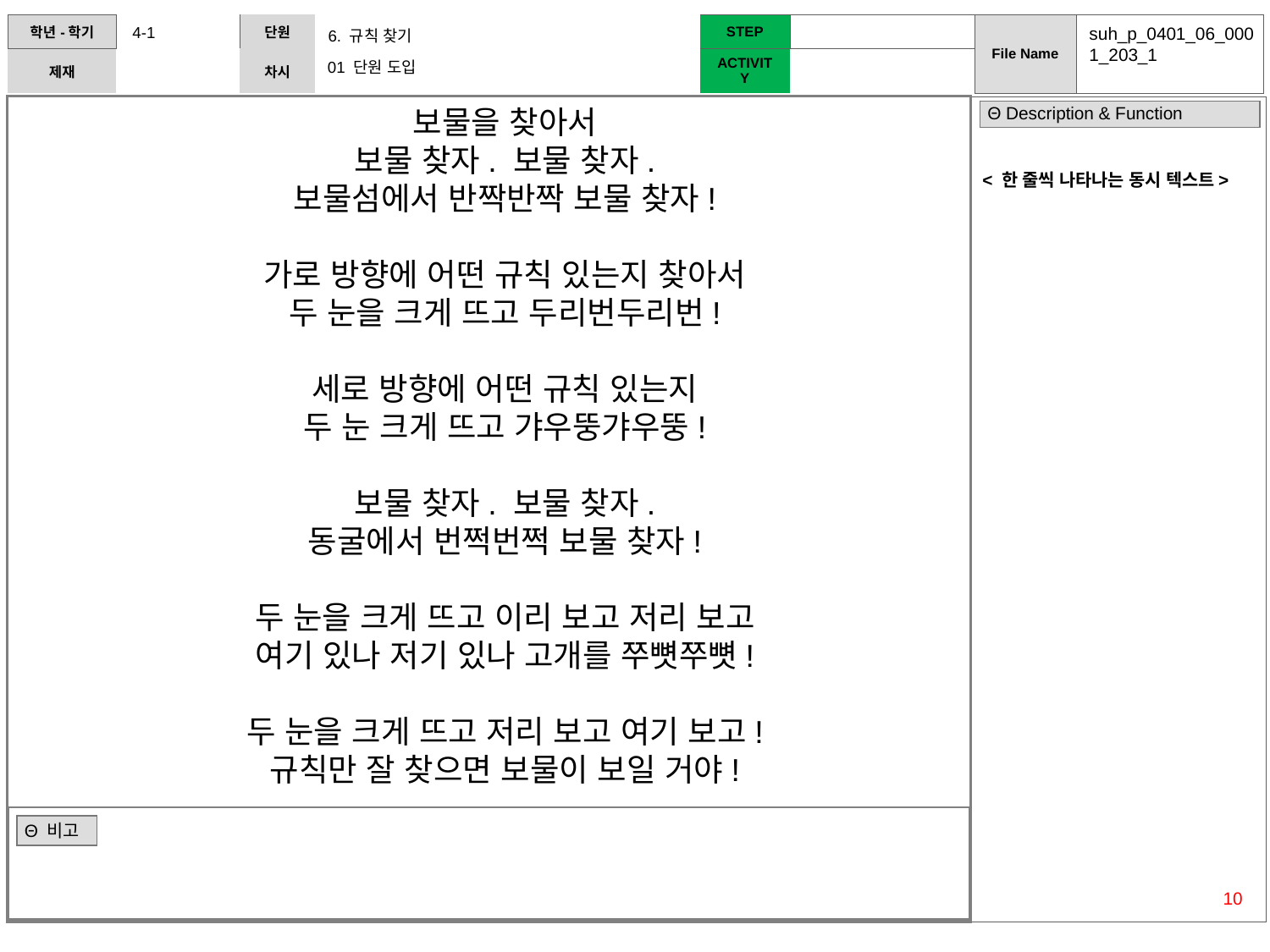

4-1
suh_p_0401_06_0001_203_1
6. 규칙 찾기
01 단원 도입

보물을 찾아서
보물 찾자. 보물 찾자.
보물섬에서 반짝반짝 보물 찾자!

가로 방향에 어떤 규칙 있는지 찾아서
두 눈을 크게 뜨고 두리번두리번!

세로 방향에 어떤 규칙 있는지
두 눈 크게 뜨고 갸우뚱갸우뚱!

보물 찾자. 보물 찾자.
동굴에서 번쩍번쩍 보물 찾자!

두 눈을 크게 뜨고 이리 보고 저리 보고
여기 있나 저기 있나 고개를 쭈뼛쭈뼛!

두 눈을 크게 뜨고 저리 보고 여기 보고!
규칙만 잘 찾으면 보물이 보일 거야!
| Θ Description & Function |
| --- |

< 한 줄씩 나타나는 동시 텍스트>